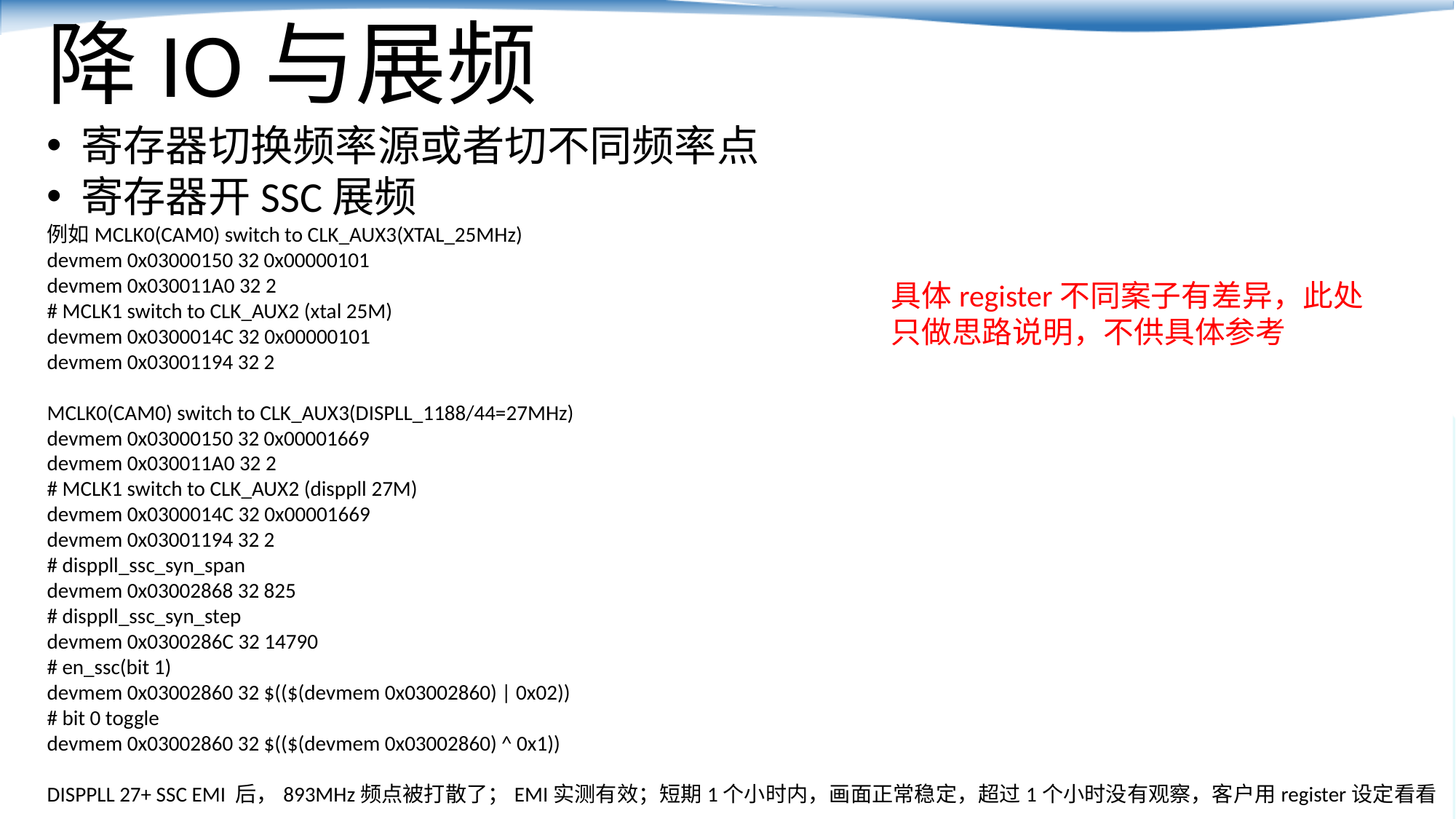

降IO与展频

寄存器切换频率源或者切不同频率点
寄存器开SSC展频
例如MCLK0(CAM0) switch to CLK_AUX3(XTAL_25MHz)
devmem 0x03000150 32 0x00000101
devmem 0x030011A0 32 2
# MCLK1 switch to CLK_AUX2 (xtal 25M)
devmem 0x0300014C 32 0x00000101
devmem 0x03001194 32 2
MCLK0(CAM0) switch to CLK_AUX3(DISPLL_1188/44=27MHz)
devmem 0x03000150 32 0x00001669
devmem 0x030011A0 32 2
# MCLK1 switch to CLK_AUX2 (disppll 27M)
devmem 0x0300014C 32 0x00001669
devmem 0x03001194 32 2
# disppll_ssc_syn_span
devmem 0x03002868 32 825
# disppll_ssc_syn_step
devmem 0x0300286C 32 14790
# en_ssc(bit 1)
devmem 0x03002860 32 $(($(devmem 0x03002860) | 0x02))
# bit 0 toggle
devmem 0x03002860 32 $(($(devmem 0x03002860) ^ 0x1))

DISPPLL 27+ SSC EMI 后，893MHz频点被打散了；EMI实测有效；短期1个小时内，画面正常稳定，超过1个小时没有观察，客户用register设定看看
具体register不同案子有差异，此处只做思路说明，不供具体参考